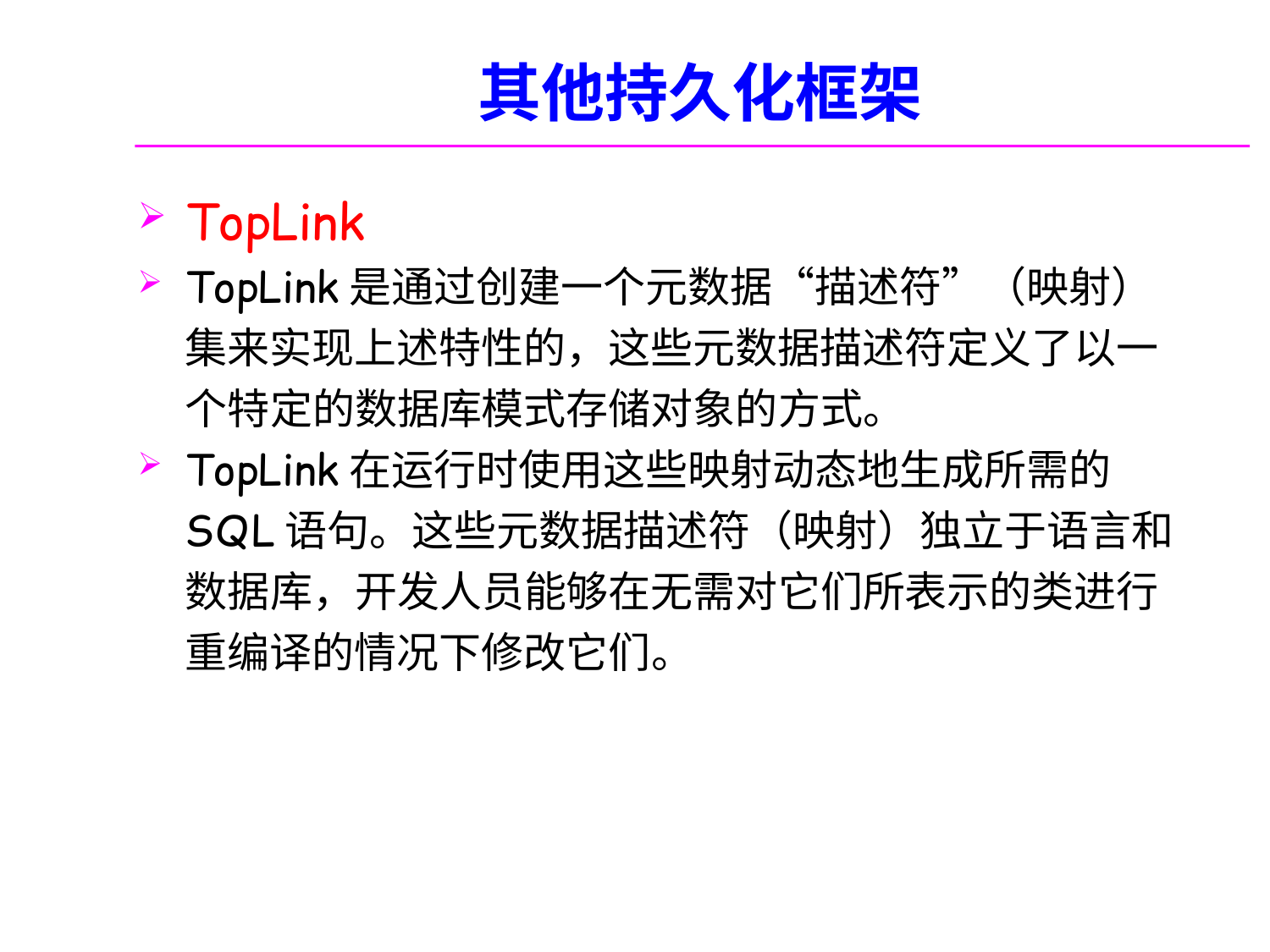

# 其他持久化框架
TopLink
TopLink是通过创建一个元数据“描述符”（映射）集来实现上述特性的，这些元数据描述符定义了以一个特定的数据库模式存储对象的方式。
TopLink在运行时使用这些映射动态地生成所需的SQL语句。这些元数据描述符（映射）独立于语言和数据库，开发人员能够在无需对它们所表示的类进行重编译的情况下修改它们。
95